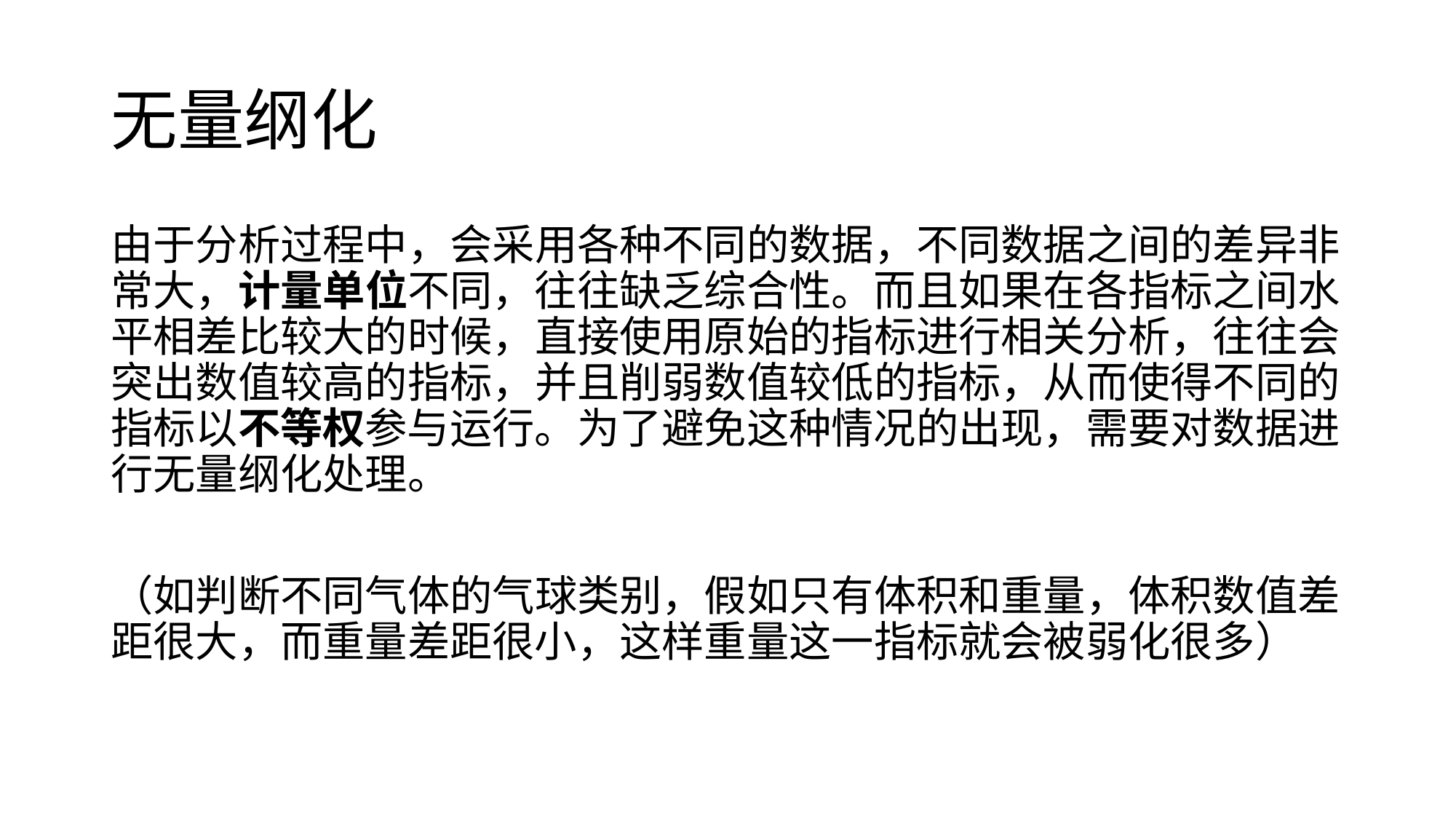

# 无量纲化
由于分析过程中，会采用各种不同的数据，不同数据之间的差异非常大，计量单位不同，往往缺乏综合性。而且如果在各指标之间水平相差比较大的时候，直接使用原始的指标进行相关分析，往往会突出数值较高的指标，并且削弱数值较低的指标，从而使得不同的指标以不等权参与运行。为了避免这种情况的出现，需要对数据进行无量纲化处理。

（如判断不同气体的气球类别，假如只有体积和重量，体积数值差距很大，而重量差距很小，这样重量这一指标就会被弱化很多）